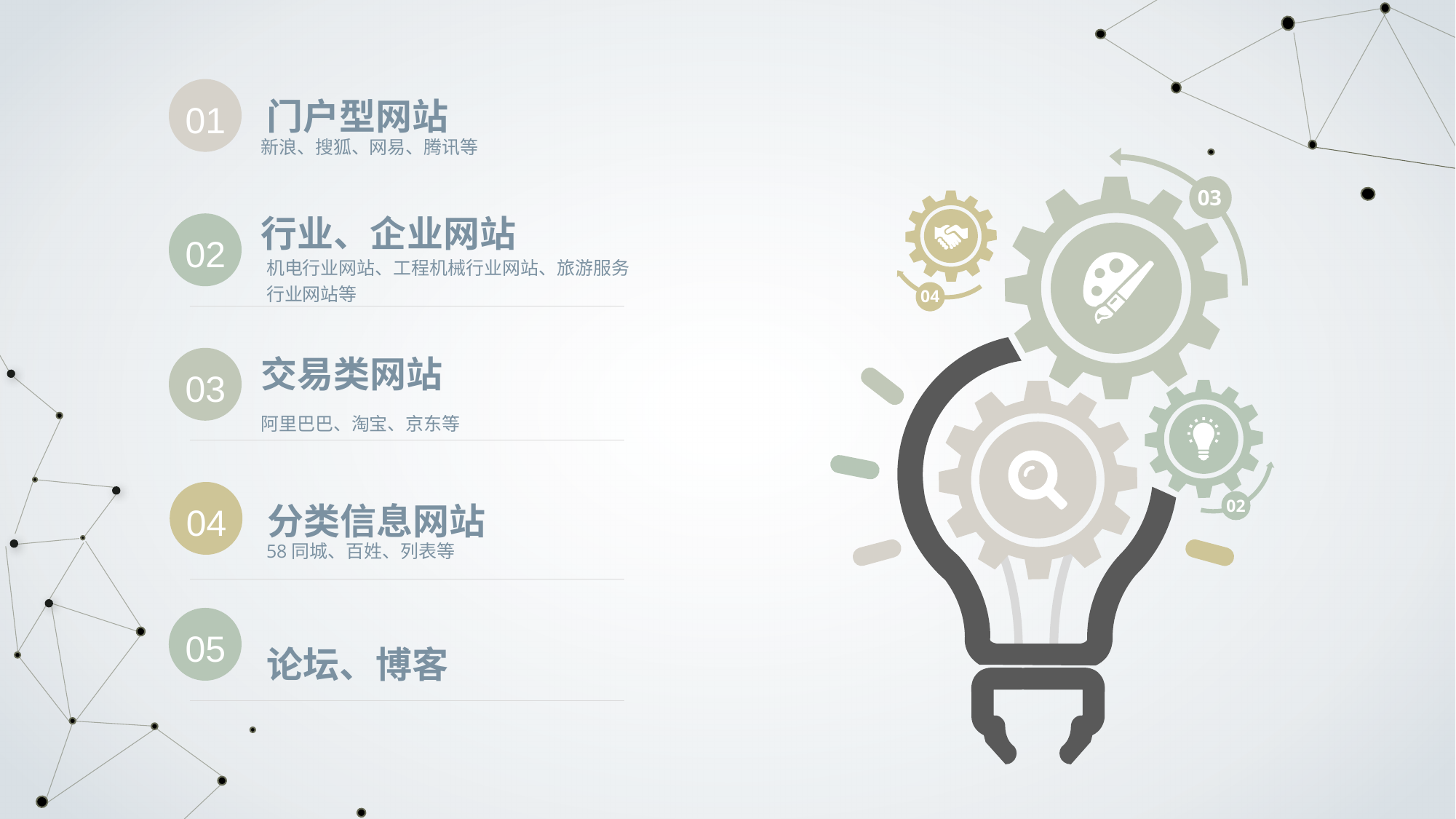

01
门户型网站

新浪、搜狐、网易、腾讯等

03

04

02

行业、企业网站

02
机电行业网站、工程机械行业网站、旅游服务行业网站等
交易类网站

03

阿里巴巴、淘宝、京东等

04
分类信息网站

58同城、百姓、列表等

05

论坛、博客